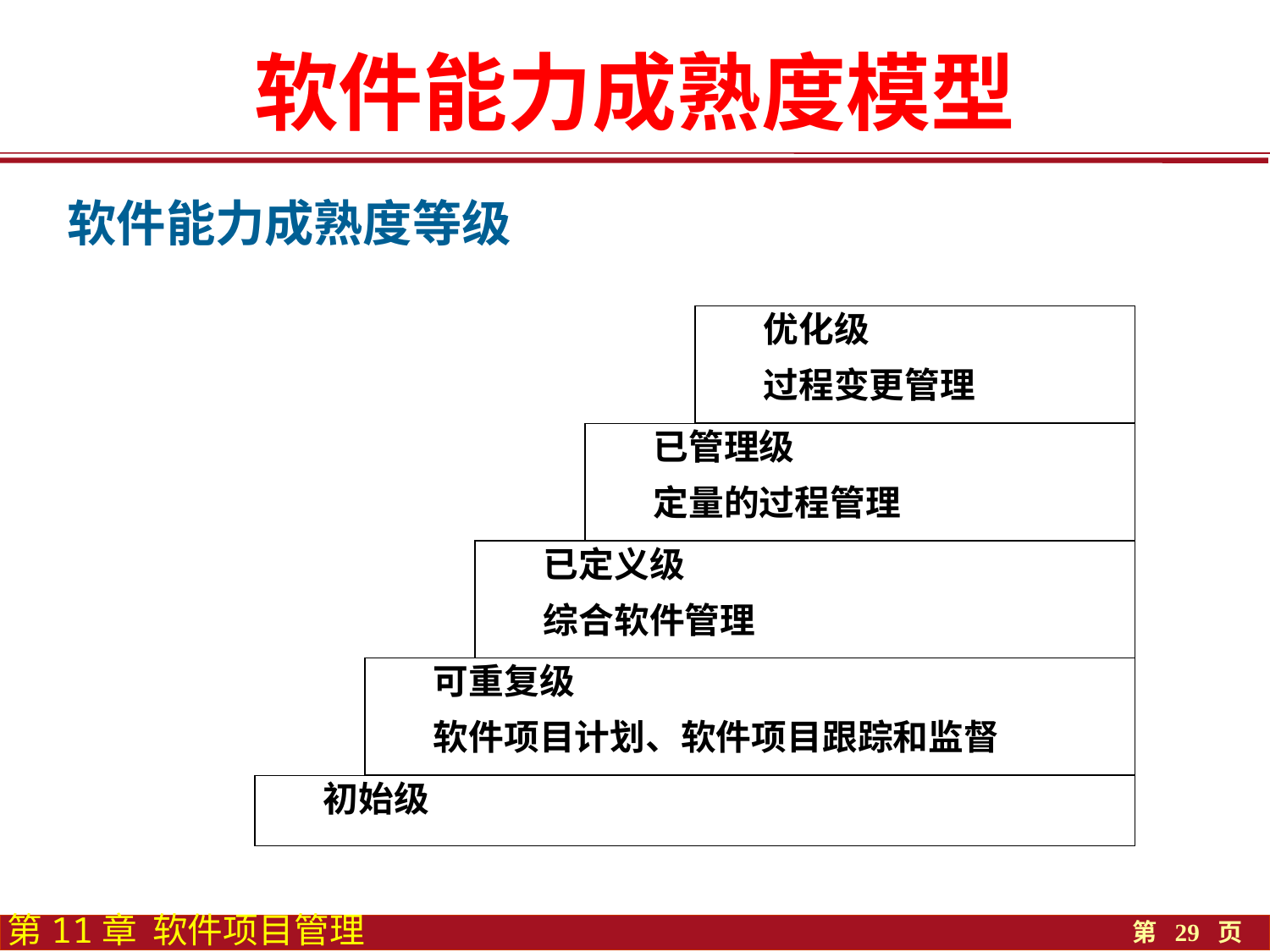

软件能力成熟度模型
软件能力成熟度等级
优化级
过程变更管理
已管理级
定量的过程管理
已定义级
综合软件管理
可重复级
软件项目计划、软件项目跟踪和监督
初始级